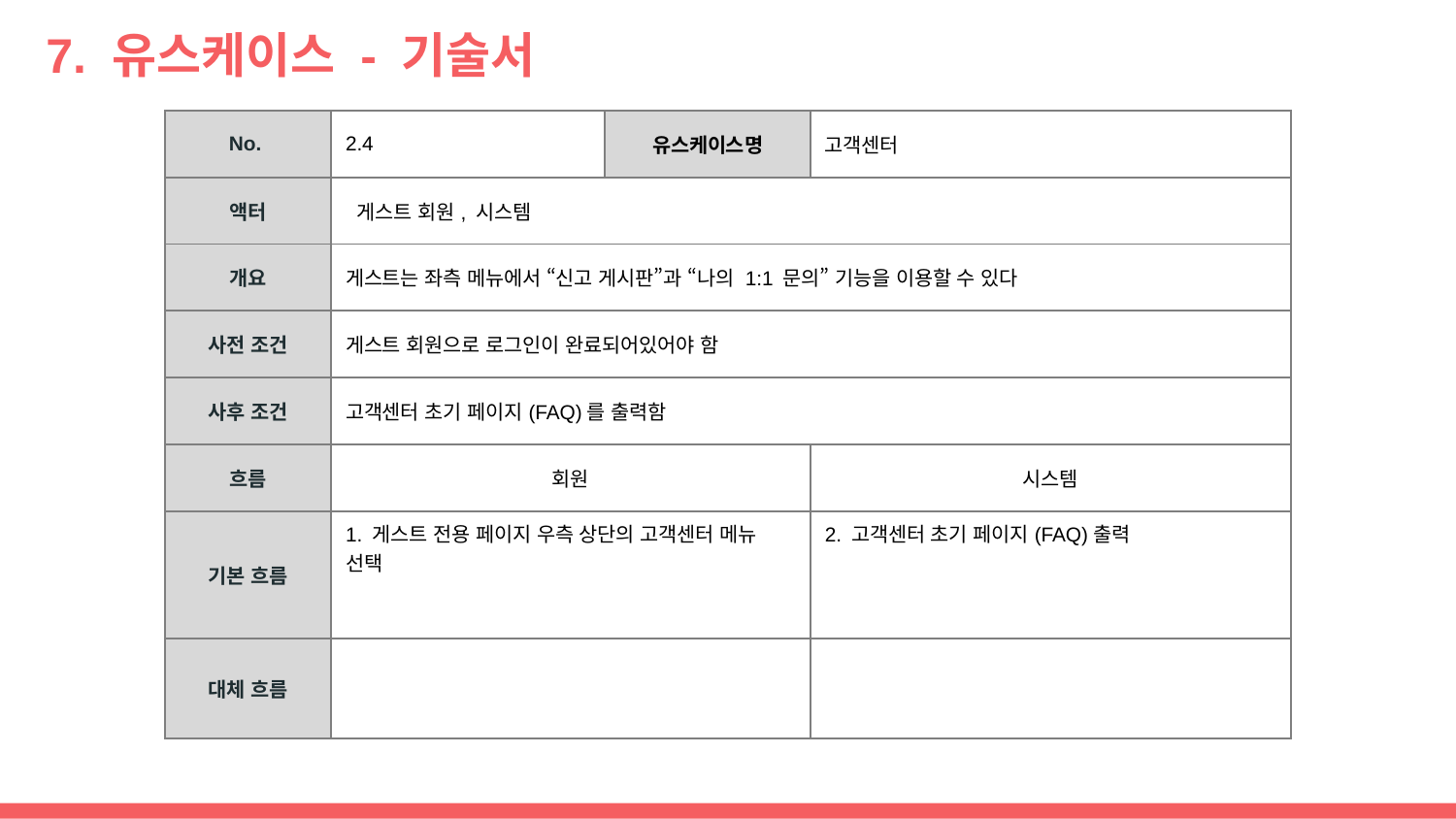

# 7. 유스케이스 - 기술서
| No. | 2.4 | 유스케이스명 | 고객센터 |
| --- | --- | --- | --- |
| 액터 | 게스트 회원, 시스템 |  |  |
| 개요 | 게스트는 좌측 메뉴에서 “신고 게시판”과 “나의 1:1 문의” 기능을 이용할 수 있다 |  |  |
| 사전 조건 | 게스트 회원으로 로그인이 완료되어있어야 함 |  |  |
| 사후 조건 | 고객센터 초기 페이지(FAQ)를 출력함 |  |  |
| 흐름 | 회원 |  | 시스템 |
| 기본 흐름 | 1. 게스트 전용 페이지 우측 상단의 고객센터 메뉴 선택 |  | 2. 고객센터 초기 페이지(FAQ)출력 |
| 대체 흐름 |  |  |  |